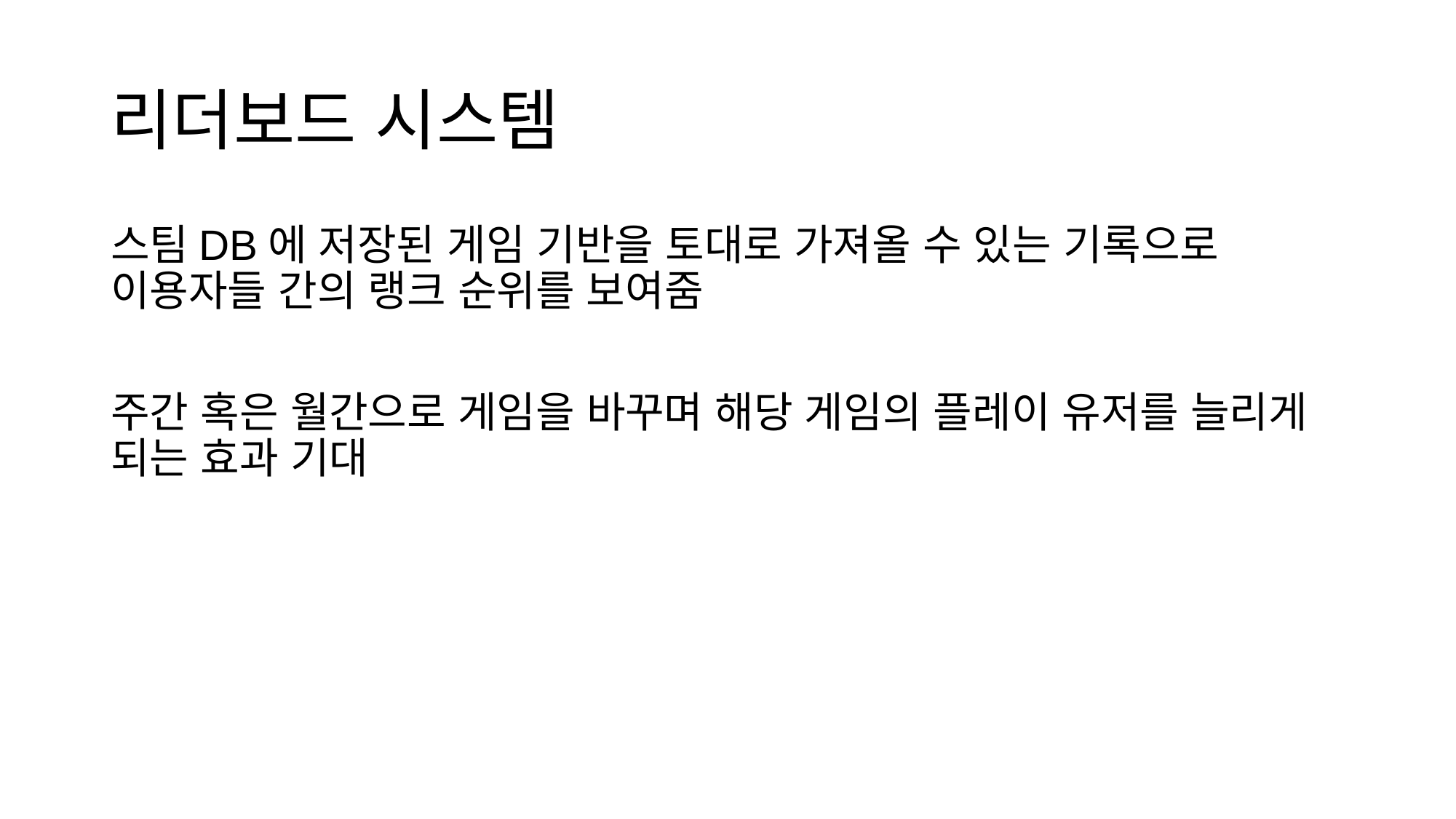

# 리더보드 시스템
스팀DB에 저장된 게임 기반을 토대로 가져올 수 있는 기록으로 이용자들 간의 랭크 순위를 보여줌

주간 혹은 월간으로 게임을 바꾸며 해당 게임의 플레이 유저를 늘리게 되는 효과 기대